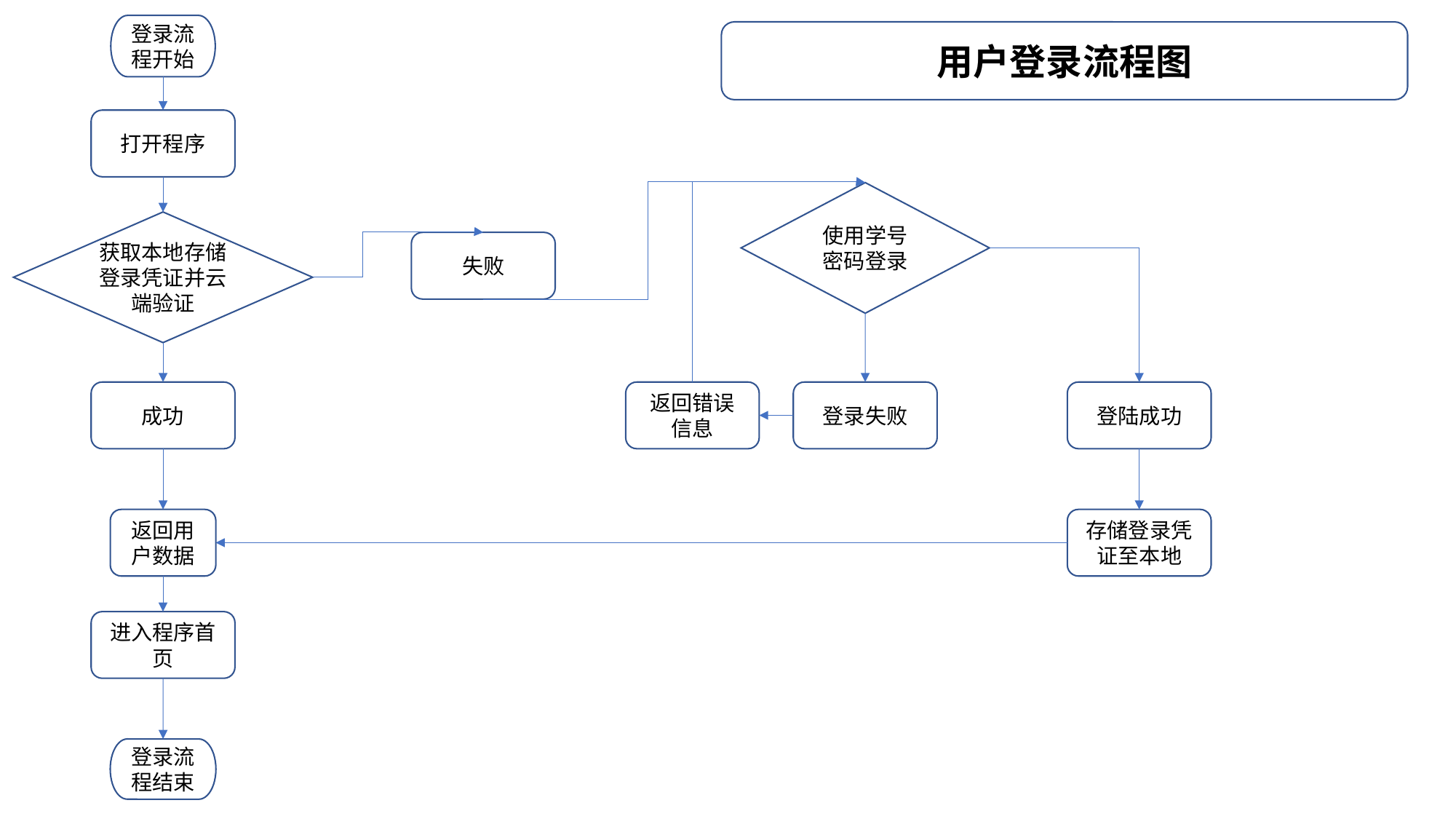

登录流程开始
用户登录流程图
打开程序
使用学号密码登录
获取本地存储登录凭证并云端验证
失败
成功
返回错误信息
登录失败
登陆成功
返回用户数据
存储登录凭证至本地
进入程序首页
登录流程结束